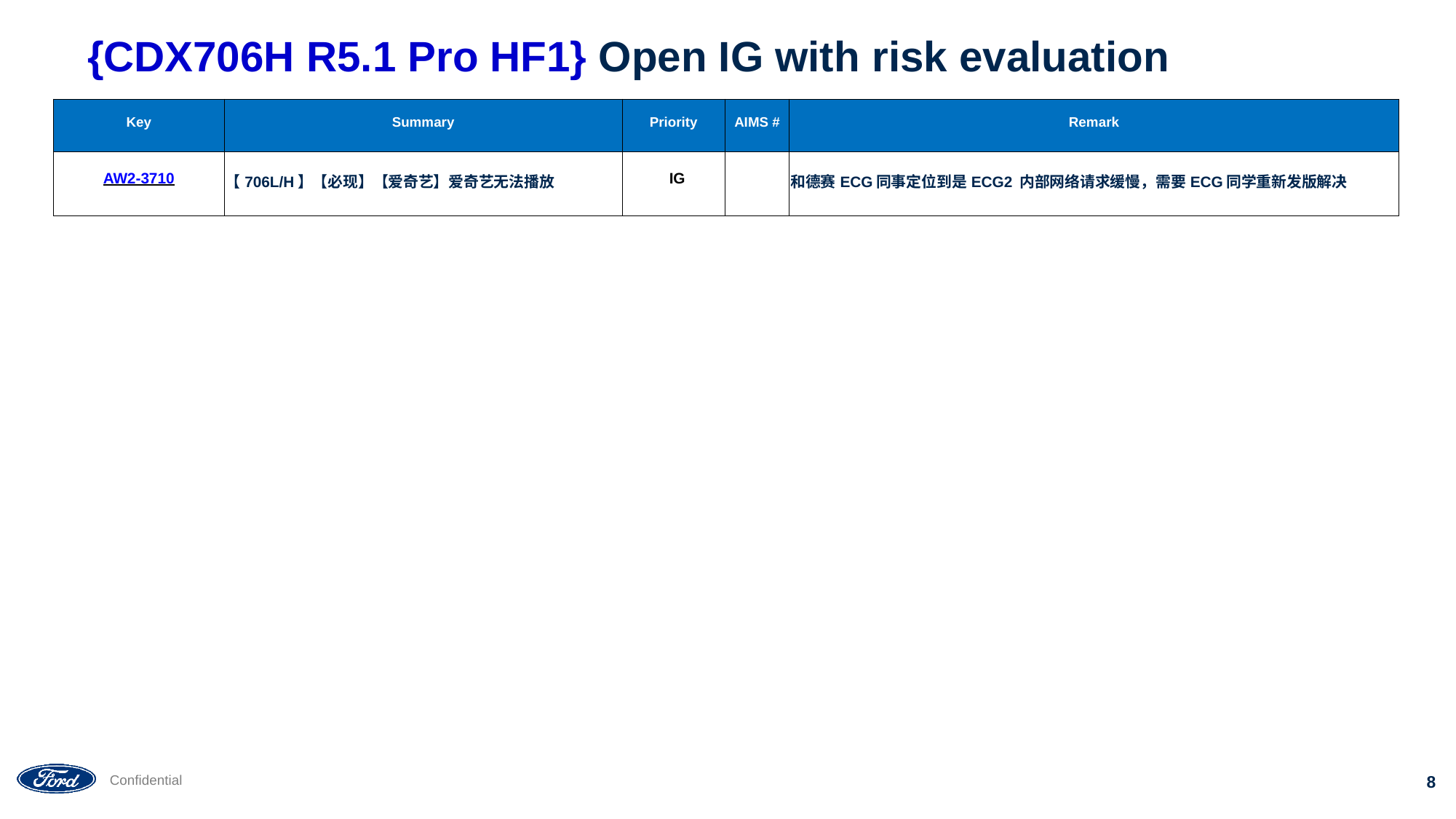

# {CDX706H R5.1 Pro HF1} Open IG with risk evaluation
| Key | Summary | Priority | AIMS # | Remark |
| --- | --- | --- | --- | --- |
| AW2-3710 | 【706L/H】【必现】【爱奇艺】爱奇艺无法播放 | IG |  | 和德赛ECG同事定位到是ECG2 内部网络请求缓慢，需要ECG同学重新发版解决 |